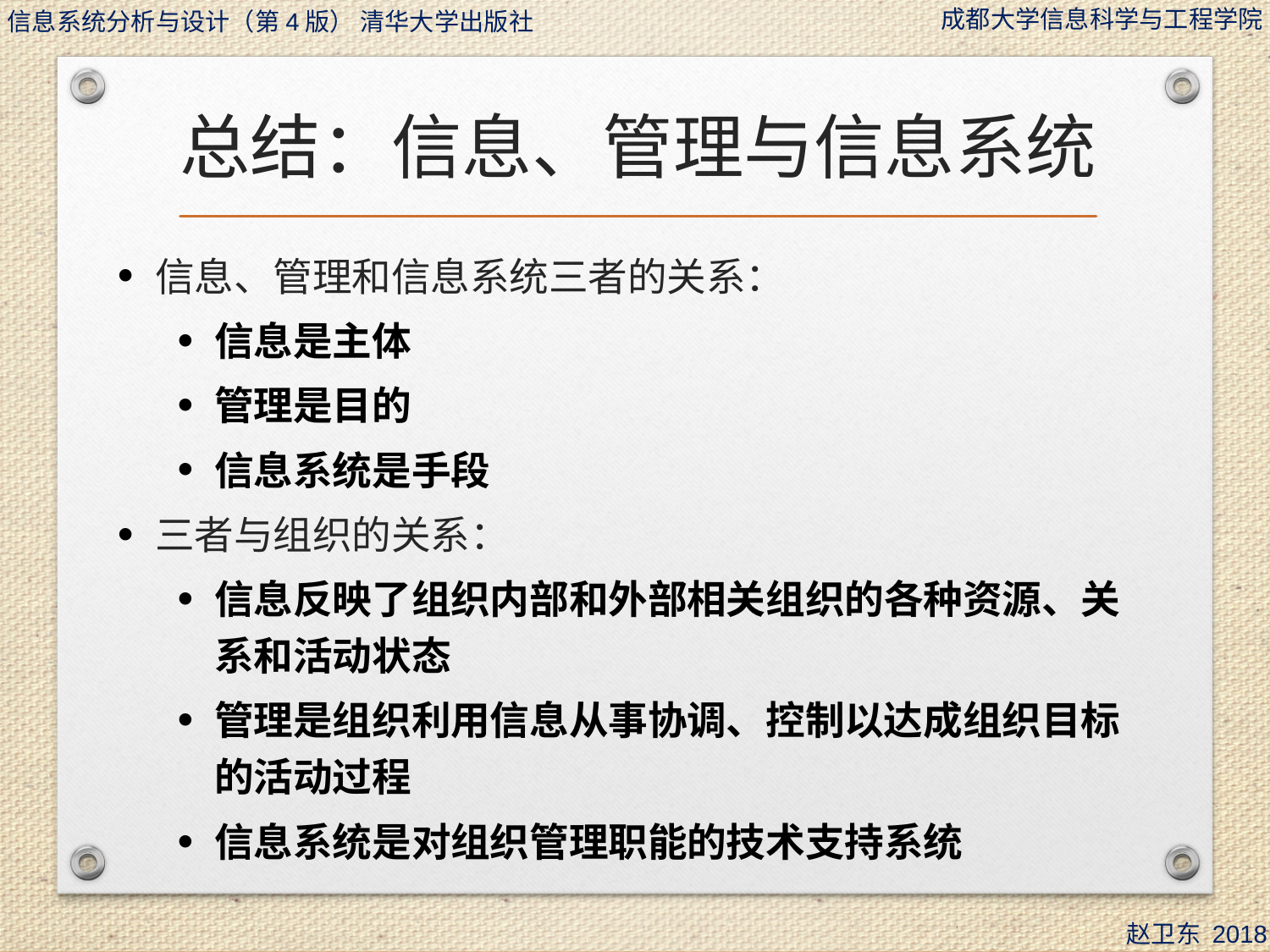

# 总结：信息、管理与信息系统
信息、管理和信息系统三者的关系：
信息是主体
管理是目的
信息系统是手段
三者与组织的关系：
信息反映了组织内部和外部相关组织的各种资源、关系和活动状态
管理是组织利用信息从事协调、控制以达成组织目标的活动过程
信息系统是对组织管理职能的技术支持系统